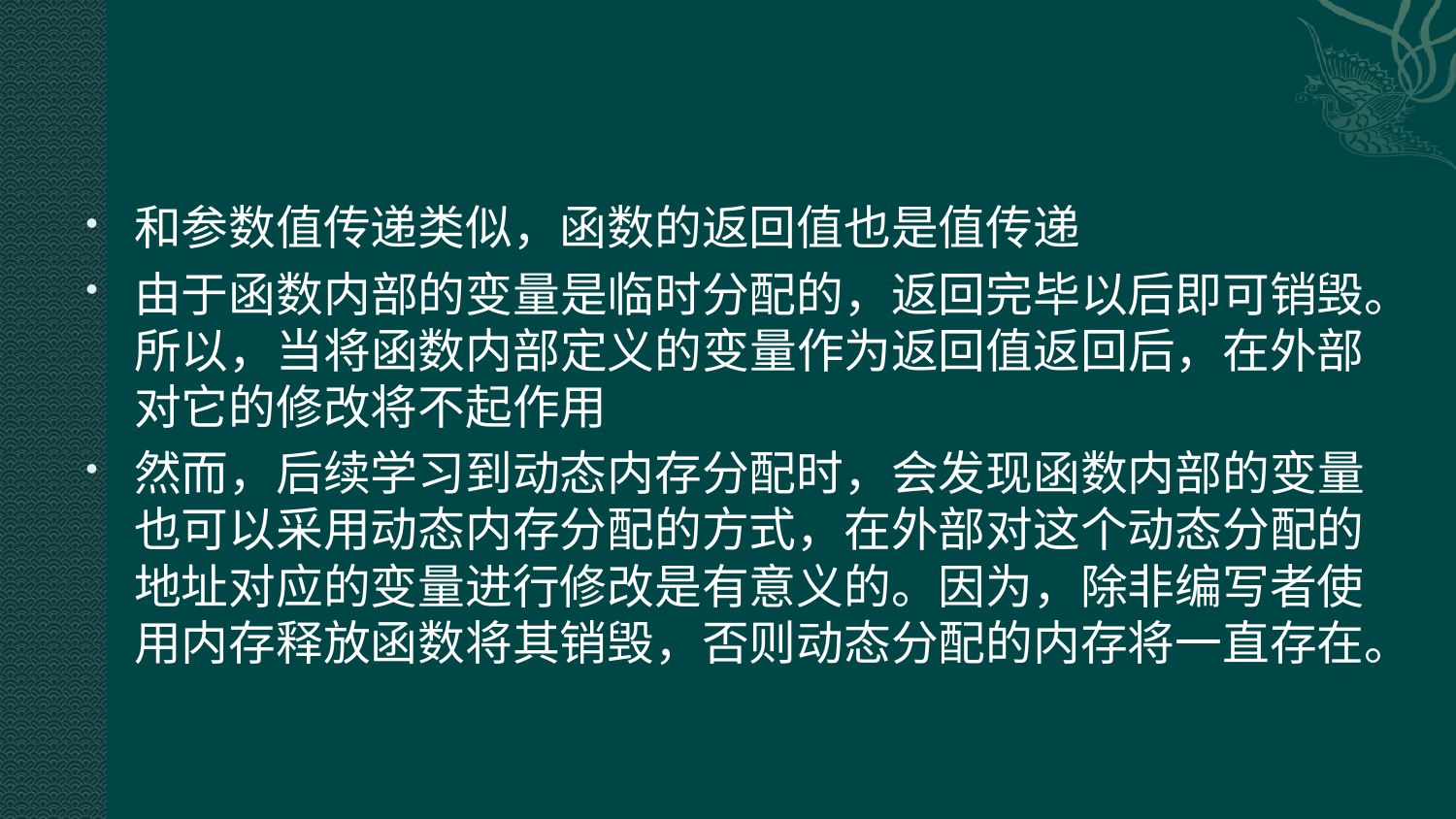

#
和参数值传递类似，函数的返回值也是值传递
由于函数内部的变量是临时分配的，返回完毕以后即可销毁。所以，当将函数内部定义的变量作为返回值返回后，在外部对它的修改将不起作用
然而，后续学习到动态内存分配时，会发现函数内部的变量也可以采用动态内存分配的方式，在外部对这个动态分配的地址对应的变量进行修改是有意义的。因为，除非编写者使用内存释放函数将其销毁，否则动态分配的内存将一直存在。